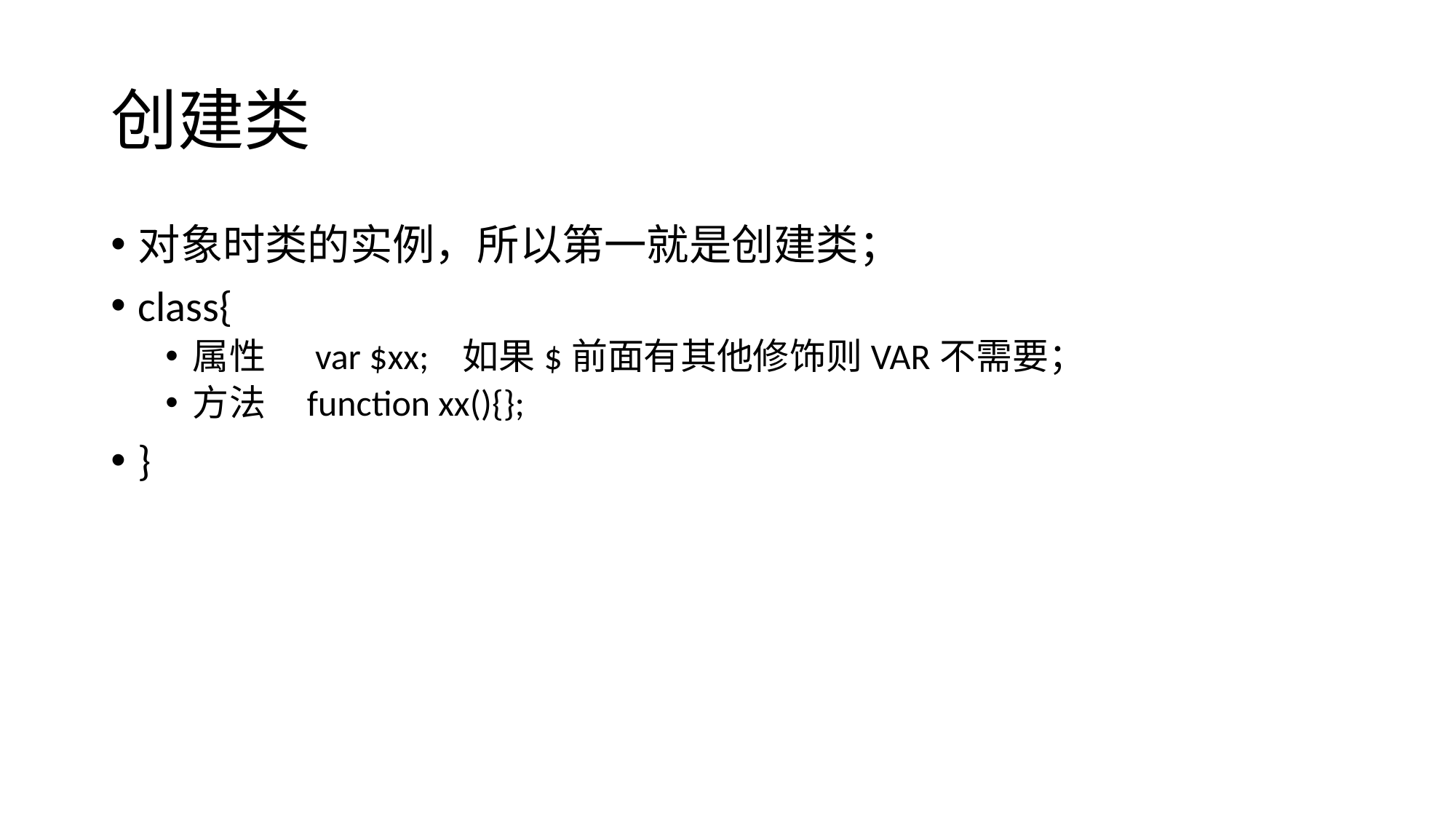

# 创建类
对象时类的实例，所以第一就是创建类；
class{
属性     var $xx;   如果$前面有其他修饰则VAR不需要；
方法    function xx(){};
}